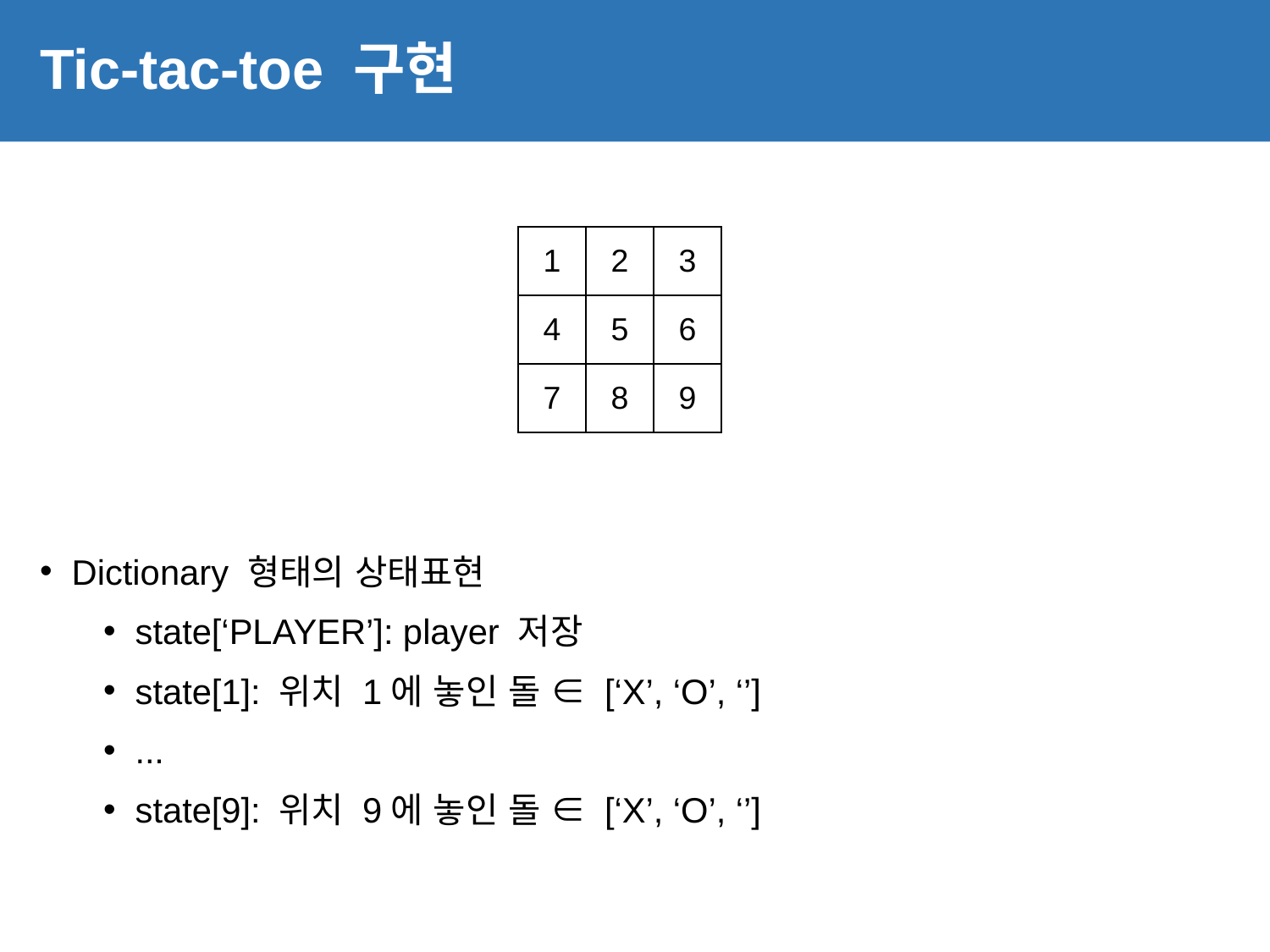

# Tic-tac-toe 구현
28
| 1 | 2 | 3 |
| --- | --- | --- |
| 4 | 5 | 6 |
| 7 | 8 | 9 |
Dictionary 형태의 상태표현
state[‘PLAYER’]: player 저장
state[1]: 위치 1에 놓인 돌 ∈ [‘X’, ‘O’, ‘’]
...
state[9]: 위치 9에 놓인 돌 ∈ [‘X’, ‘O’, ‘’]